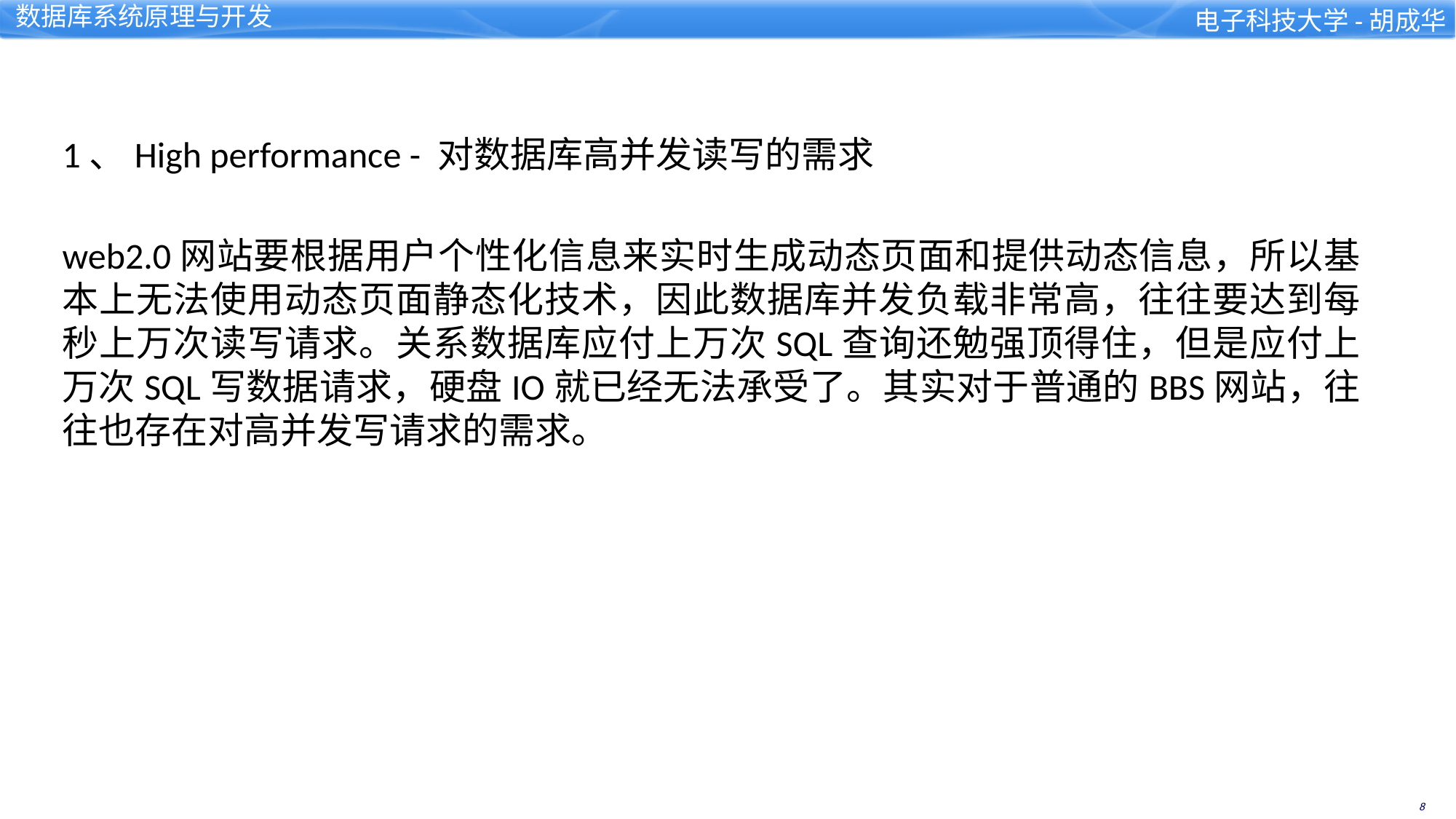

1、High performance - 对数据库高并发读写的需求

web2.0网站要根据用户个性化信息来实时生成动态页面和提供动态信息，所以基本上无法使用动态页面静态化技术，因此数据库并发负载非常高，往往要达到每秒上万次读写请求。关系数据库应付上万次SQL查询还勉强顶得住，但是应付上万次SQL写数据请求，硬盘IO就已经无法承受了。其实对于普通的BBS网站，往往也存在对高并发写请求的需求。